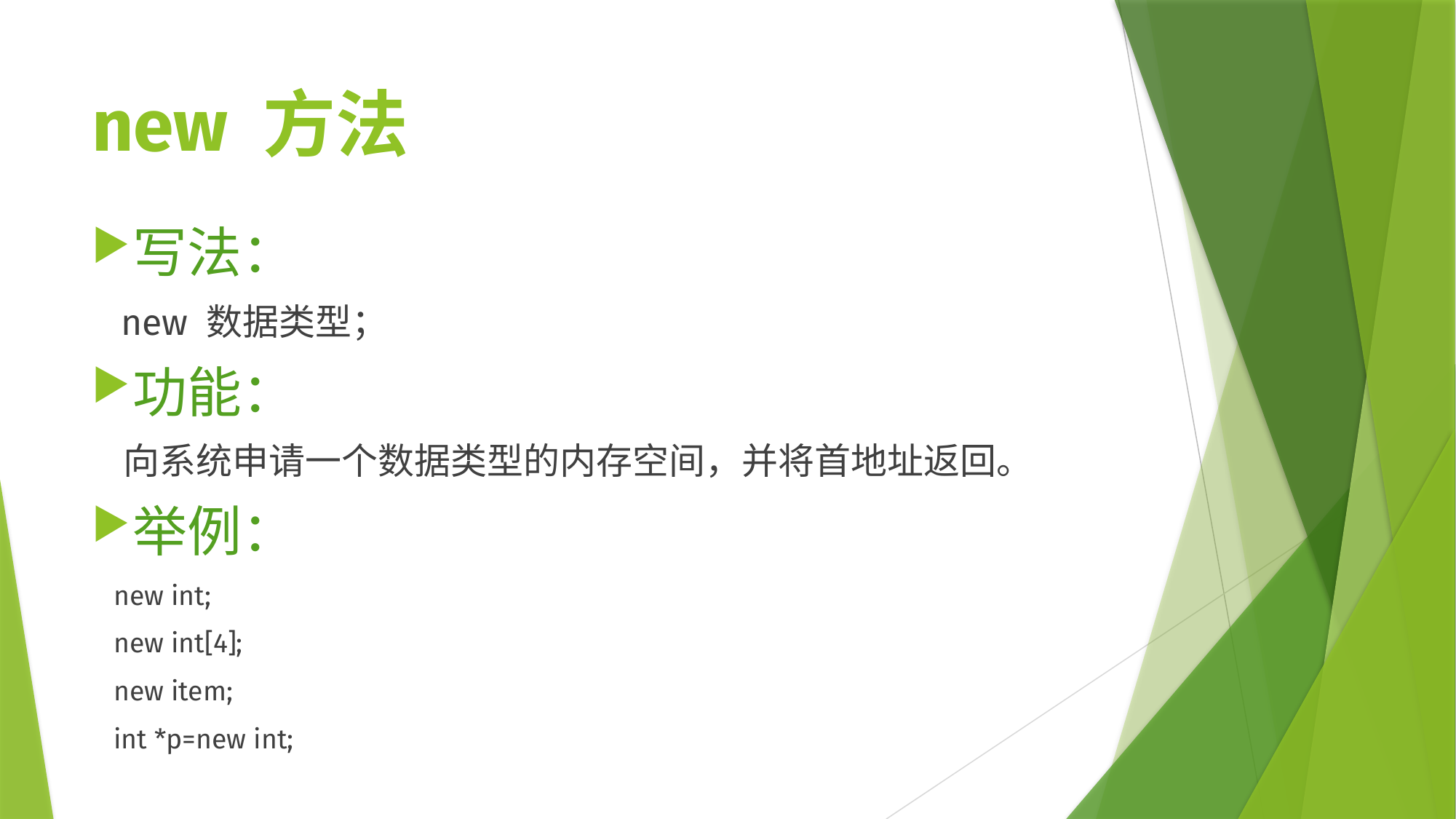

# new 方法
写法：
    new 数据类型；
功能：
    向系统申请一个数据类型的内存空间，并将首地址返回。
举例：
   new int;
   new int[4];
   new item;
   int *p=new int;